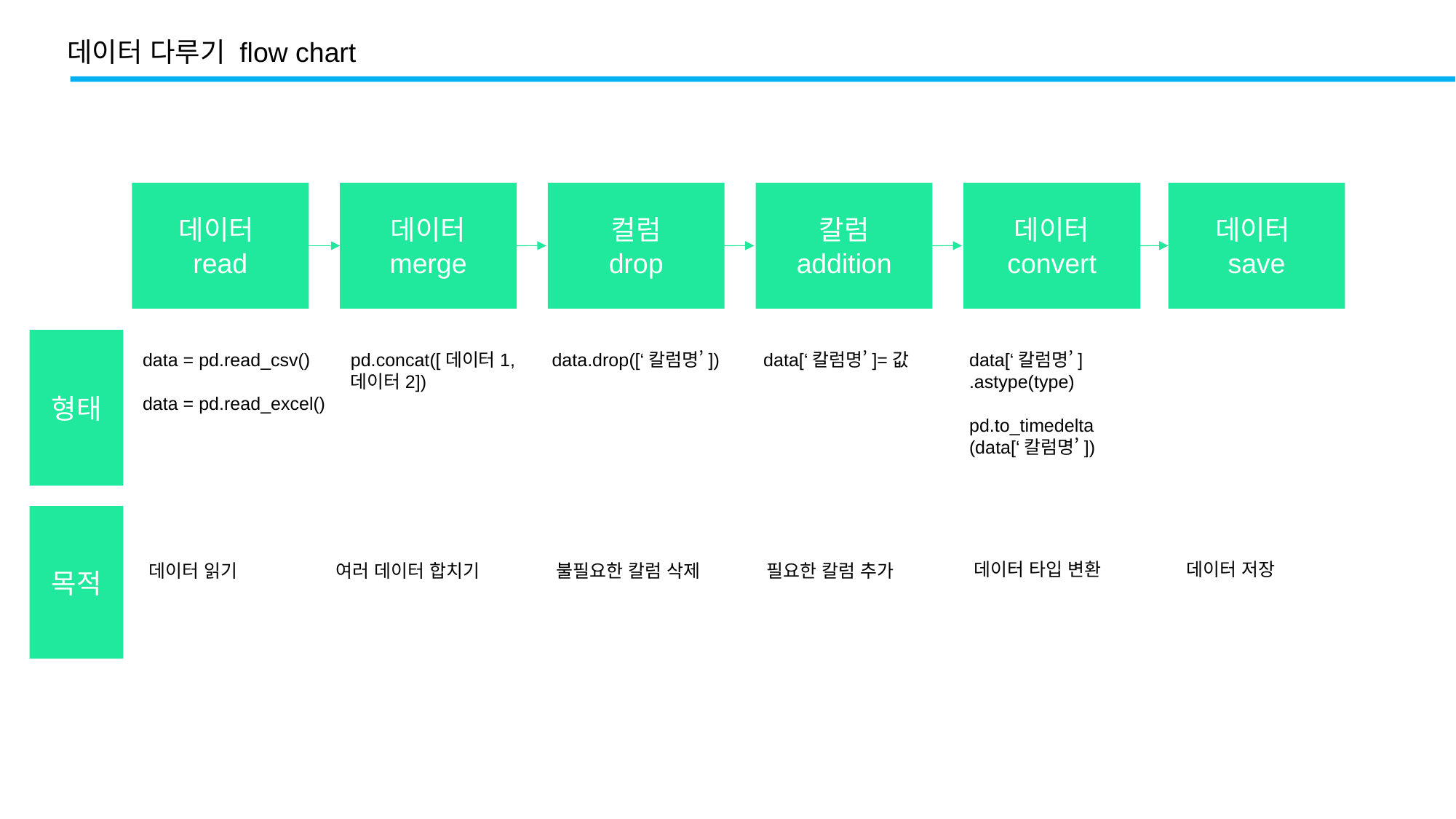

데이터 다루기 flow chart

데이터 merge
데이터
read
컬럼
drop
칼럼 addition
데이터 convert
데이터
save
형태
data = pd.read_csv()

data = pd.read_excel()
pd.concat([데이터1,
데이터2])
data.drop([‘칼럼명’])
data[‘칼럼명’]=값
data[‘칼럼명’]
.astype(type)

pd.to_timedelta
(data[‘칼럼명’])
형태
목적
목적
데이터 타입 변환
데이터 저장
데이터 읽기
여러 데이터 합치기
불필요한 칼럼 삭제
필요한 칼럼 추가